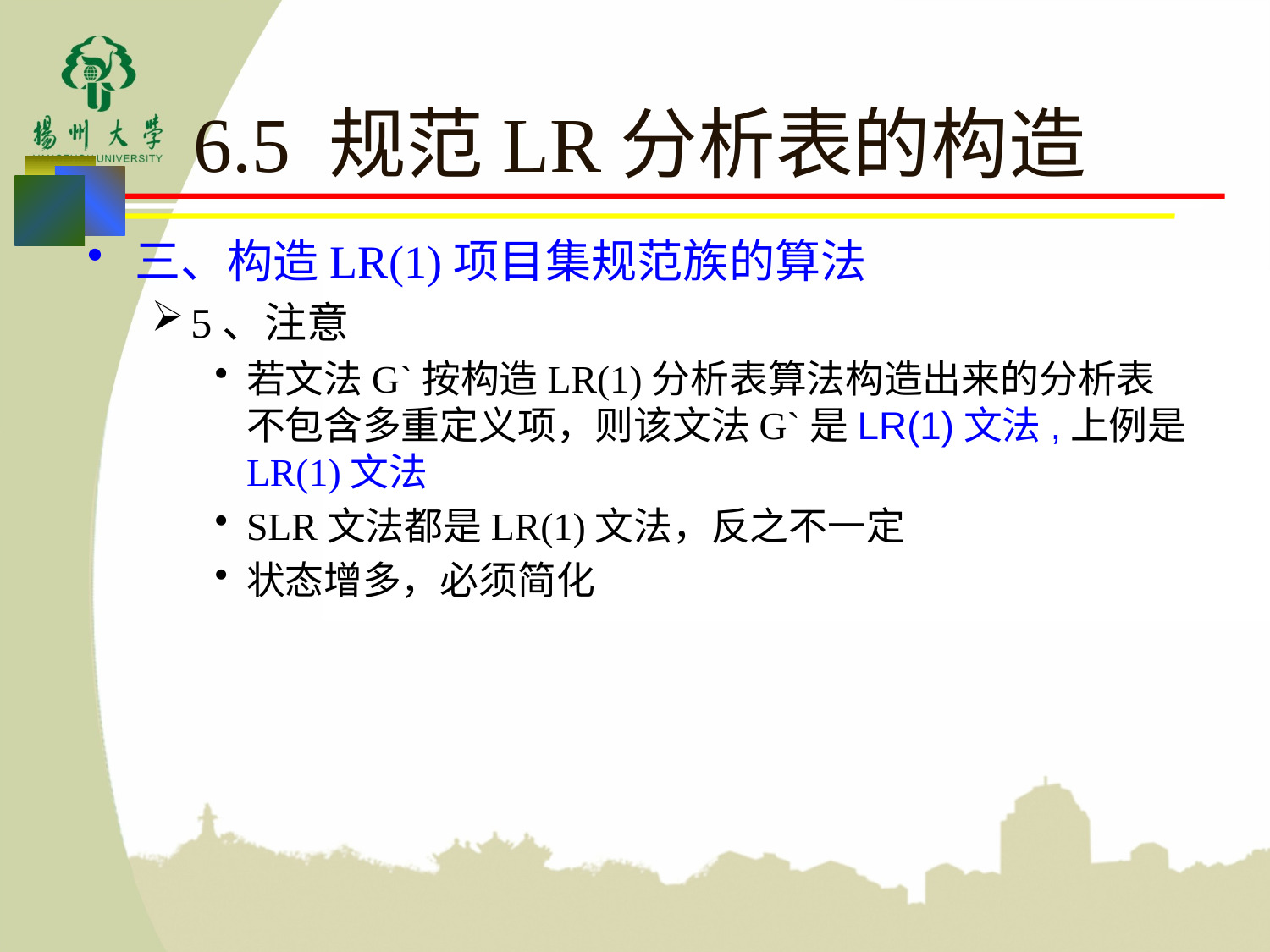

# 6.5 规范LR分析表的构造
三、构造LR(1)项目集规范族的算法
5、注意
若文法G`按构造LR(1)分析表算法构造出来的分析表不包含多重定义项，则该文法G`是LR(1)文法,上例是LR(1)文法
SLR文法都是LR(1)文法，反之不一定
状态增多，必须简化

91